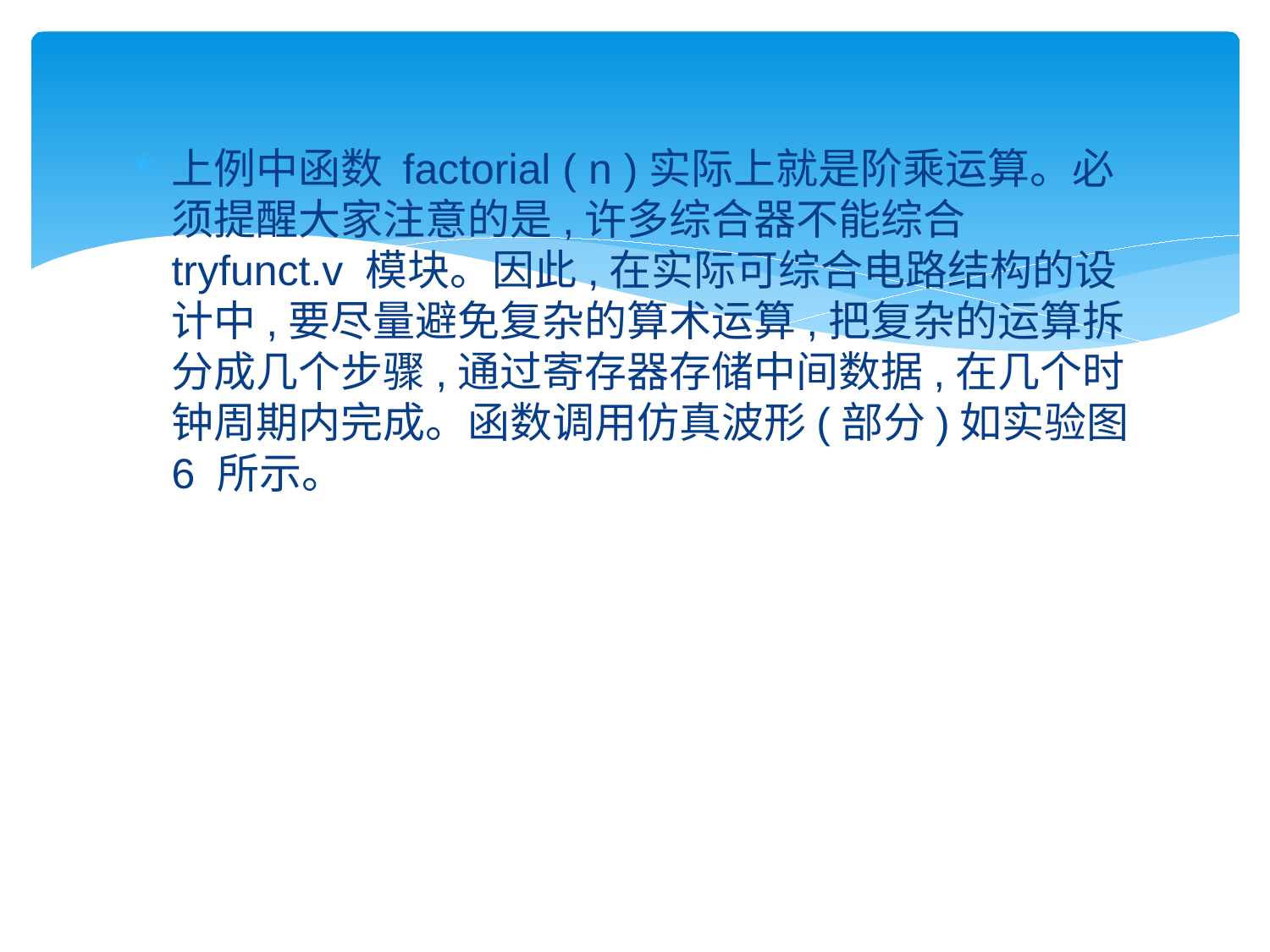

#
上例中函数 factorial ( n )实际上就是阶乘运算。必须提醒大家注意的是,许多综合器不能综合 tryfunct.v 模块。因此,在实际可综合电路结构的设计中,要尽量避免复杂的算术运算,把复杂的运算拆分成几个步骤,通过寄存器存储中间数据,在几个时钟周期内完成。函数调用仿真波形(部分)如实验图 6 所示。